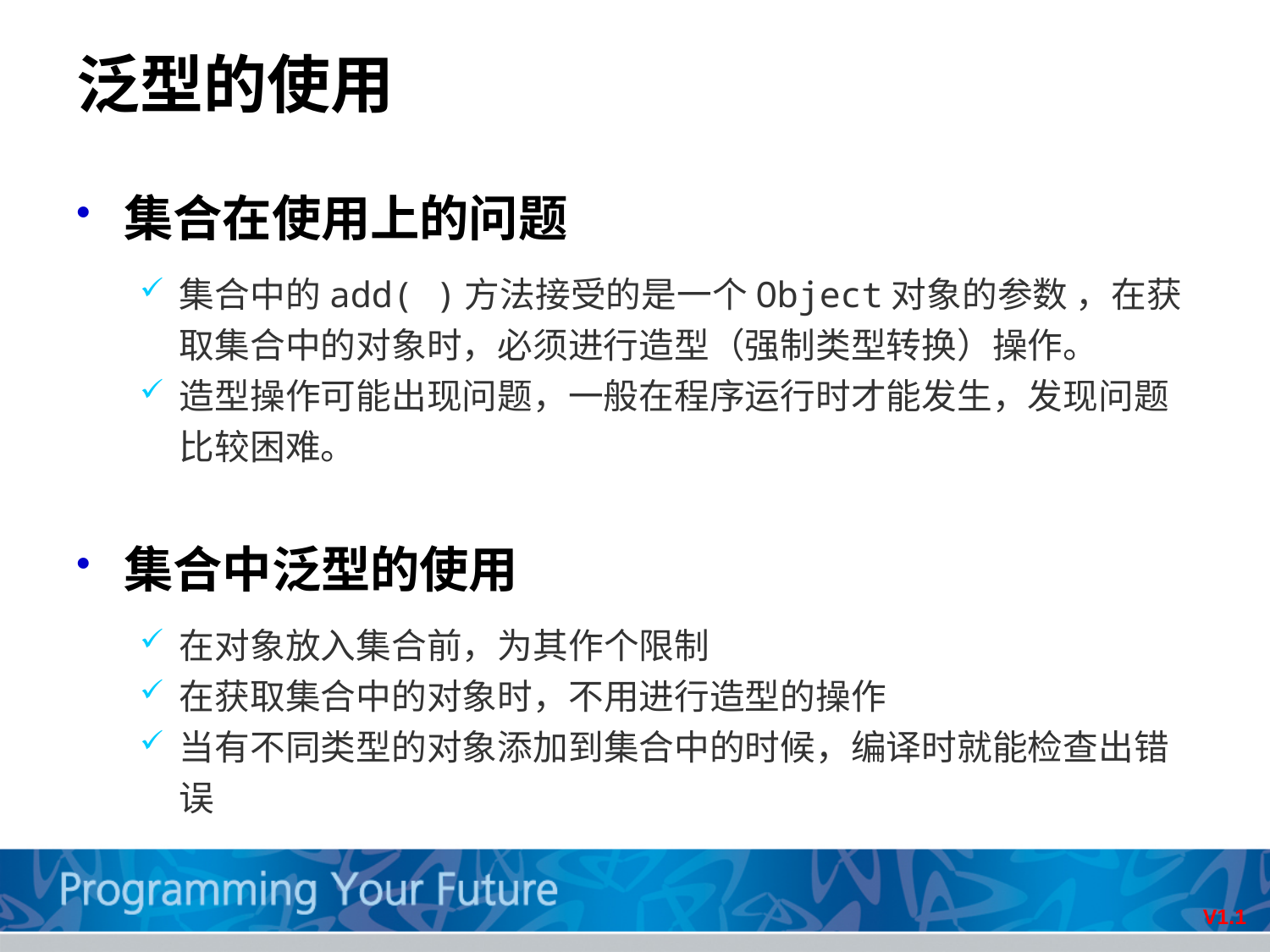

# 泛型的使用
集合在使用上的问题
集合中的add( )方法接受的是一个Object对象的参数 ，在获取集合中的对象时，必须进行造型（强制类型转换）操作。
造型操作可能出现问题，一般在程序运行时才能发生，发现问题比较困难。

集合中泛型的使用
在对象放入集合前，为其作个限制
在获取集合中的对象时，不用进行造型的操作
当有不同类型的对象添加到集合中的时候，编译时就能检查出错误